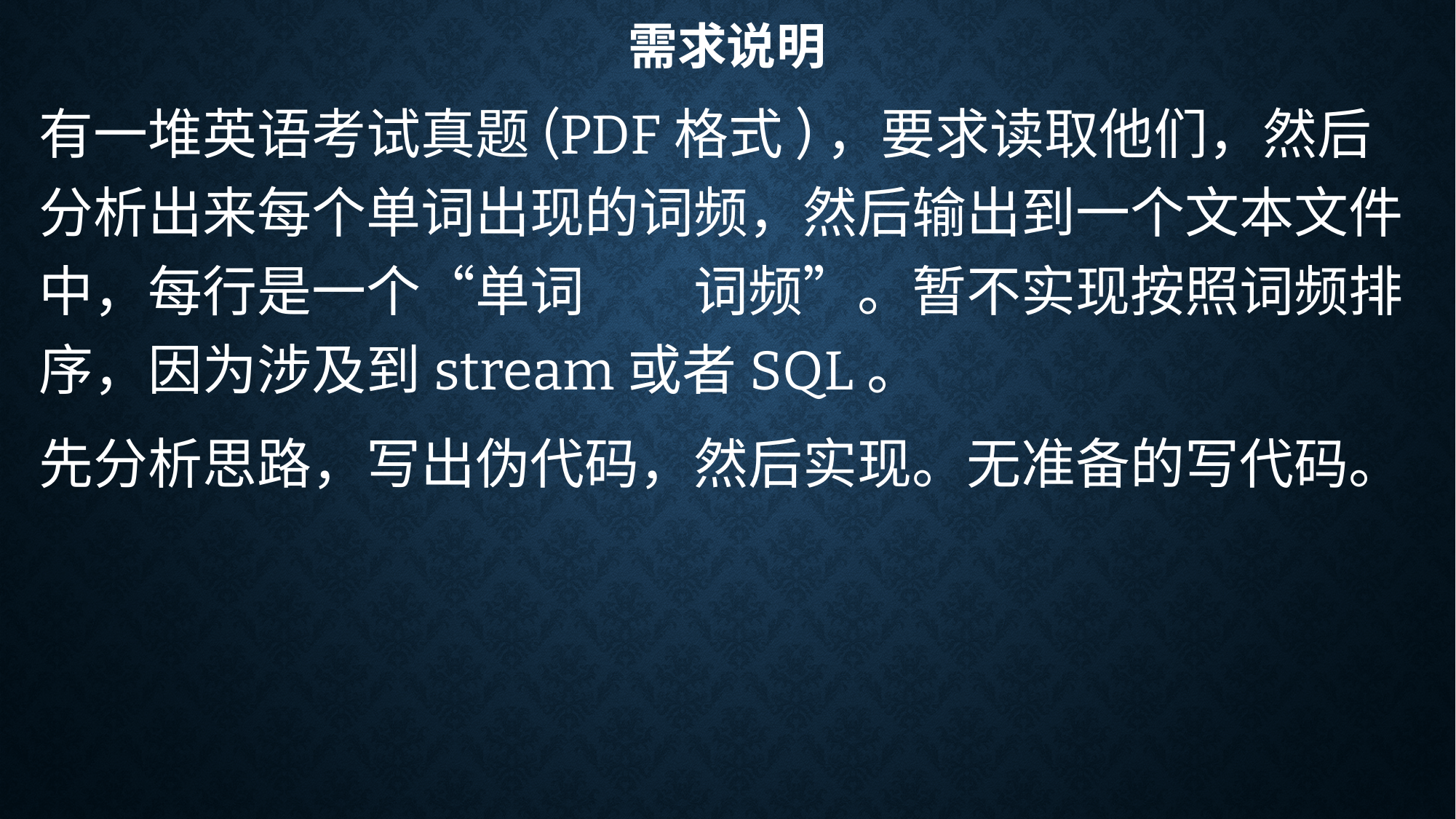

# 需求说明
有一堆英语考试真题(PDF格式)，要求读取他们，然后分析出来每个单词出现的词频，然后输出到一个文本文件中，每行是一个“单词	词频”。暂不实现按照词频排序，因为涉及到stream或者SQL。
先分析思路，写出伪代码，然后实现。无准备的写代码。